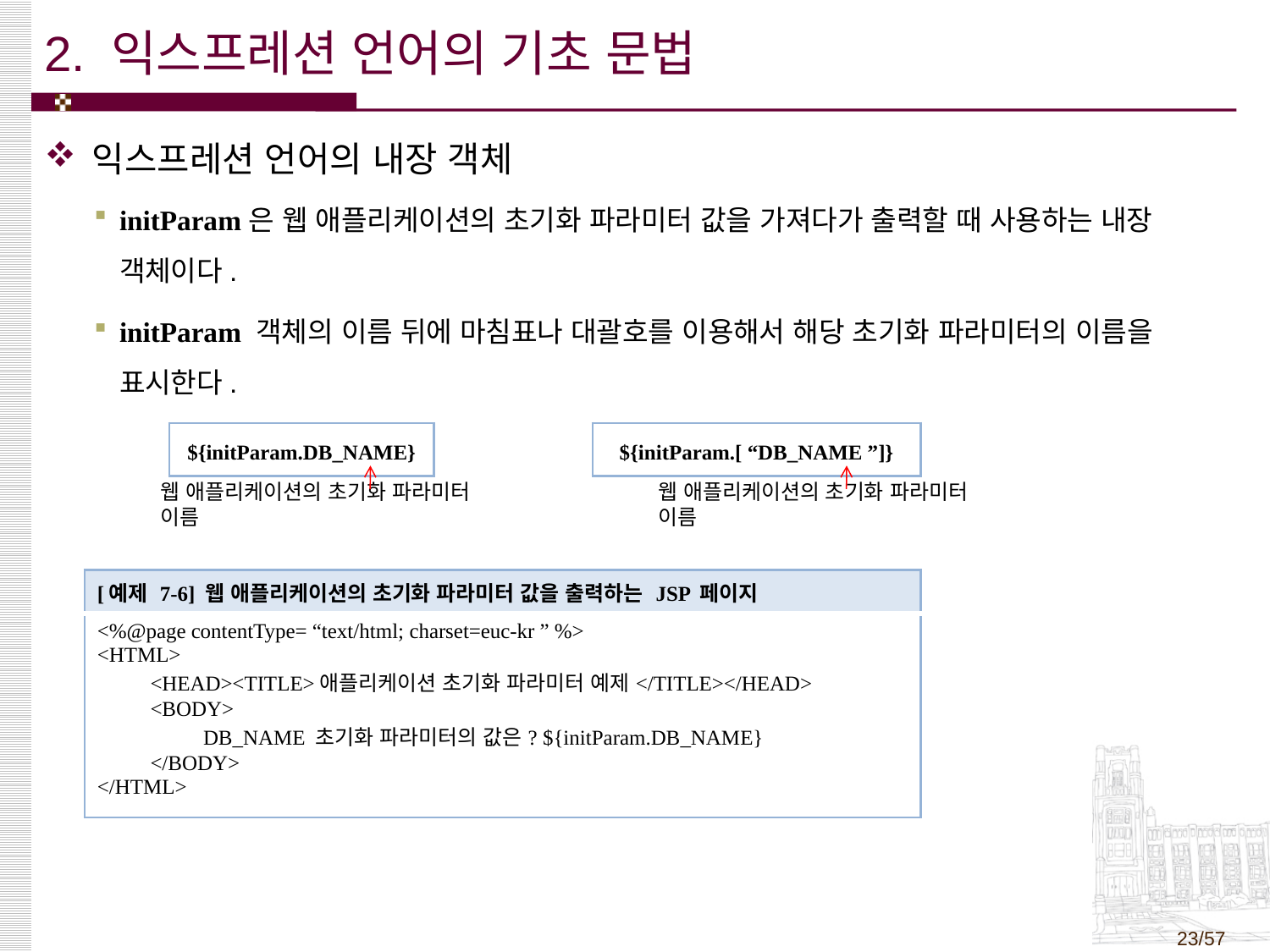

# 2. 익스프레션 언어의 기초 문법
익스프레션 언어의 내장 객체
initParam은 웹 애플리케이션의 초기화 파라미터 값을 가져다가 출력할 때 사용하는 내장 객체이다.
initParam 객체의 이름 뒤에 마침표나 대괄호를 이용해서 해당 초기화 파라미터의 이름을 표시한다.

| ${initParam.DB\_NAME} |
| --- |
| ${initParam.[ “DB\_NAME ”]} |
| --- |
웹 애플리케이션의 초기화 파라미터 이름
웹 애플리케이션의 초기화 파라미터 이름
| [예제 7-6] 웹 애플리케이션의 초기화 파라미터 값을 출력하는 JSP 페이지 |
| --- |
| <%@page contentType= “text/html; charset=euc-kr ” %> <HTML> <HEAD><TITLE>애플리케이션 초기화 파라미터 예제</TITLE></HEAD> <BODY> DB\_NAME 초기화 파라미터의 값은? ${initParam.DB\_NAME} </BODY> </HTML> |